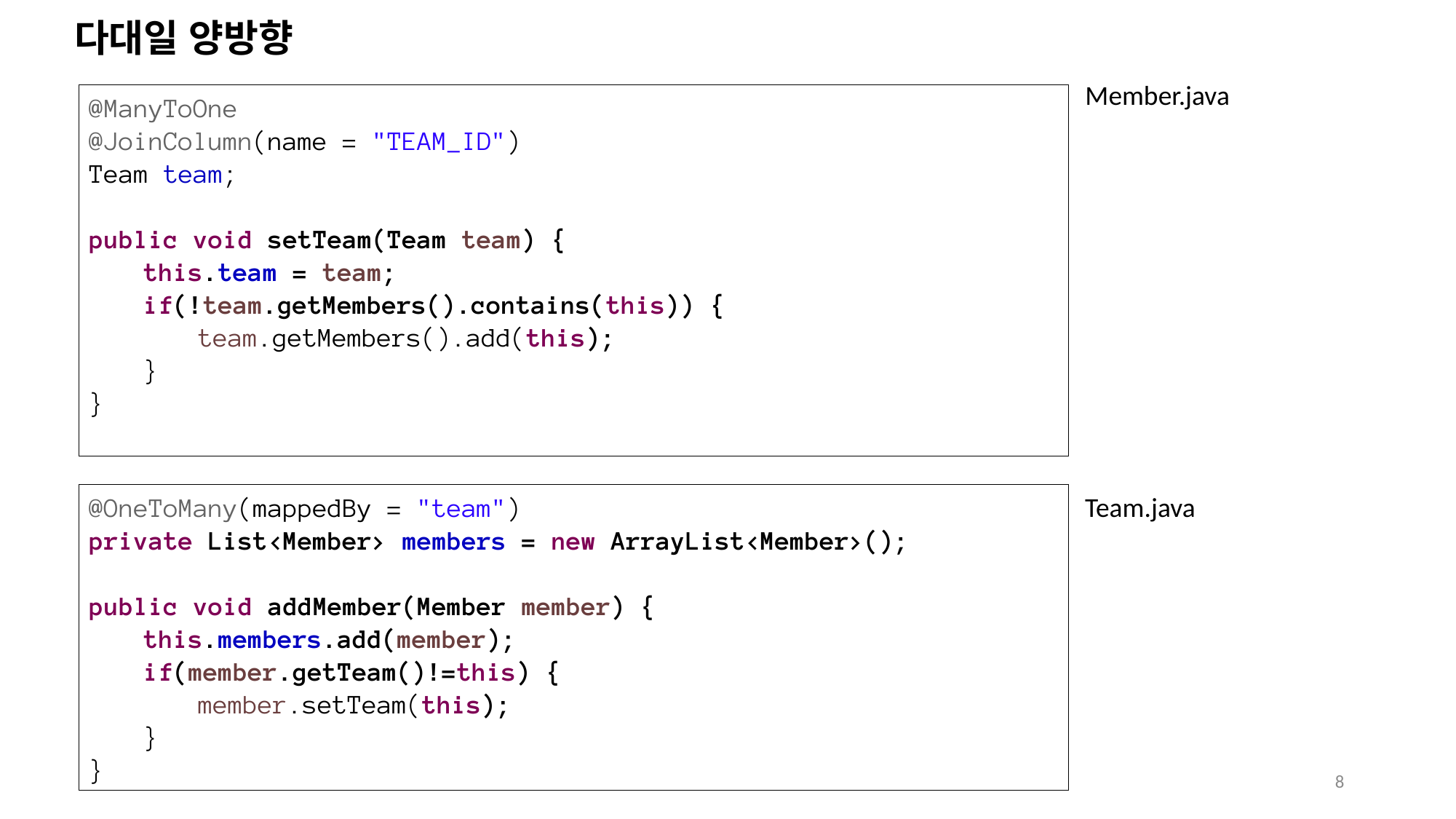

# 다대일 양방향
Member.java
@ManyToOne
@JoinColumn(name = "TEAM_ID")
Team team;

public void setTeam(Team team) {
this.team = team;
if(!team.getMembers().contains(this)) {
team.getMembers().add(this);
}
}

@OneToMany(mappedBy = "team")
private List<Member> members = new ArrayList<Member>();

public void addMember(Member member) {
this.members.add(member);
if(member.getTeam()!=this) {
member.setTeam(this);
}
}
Team.java
8